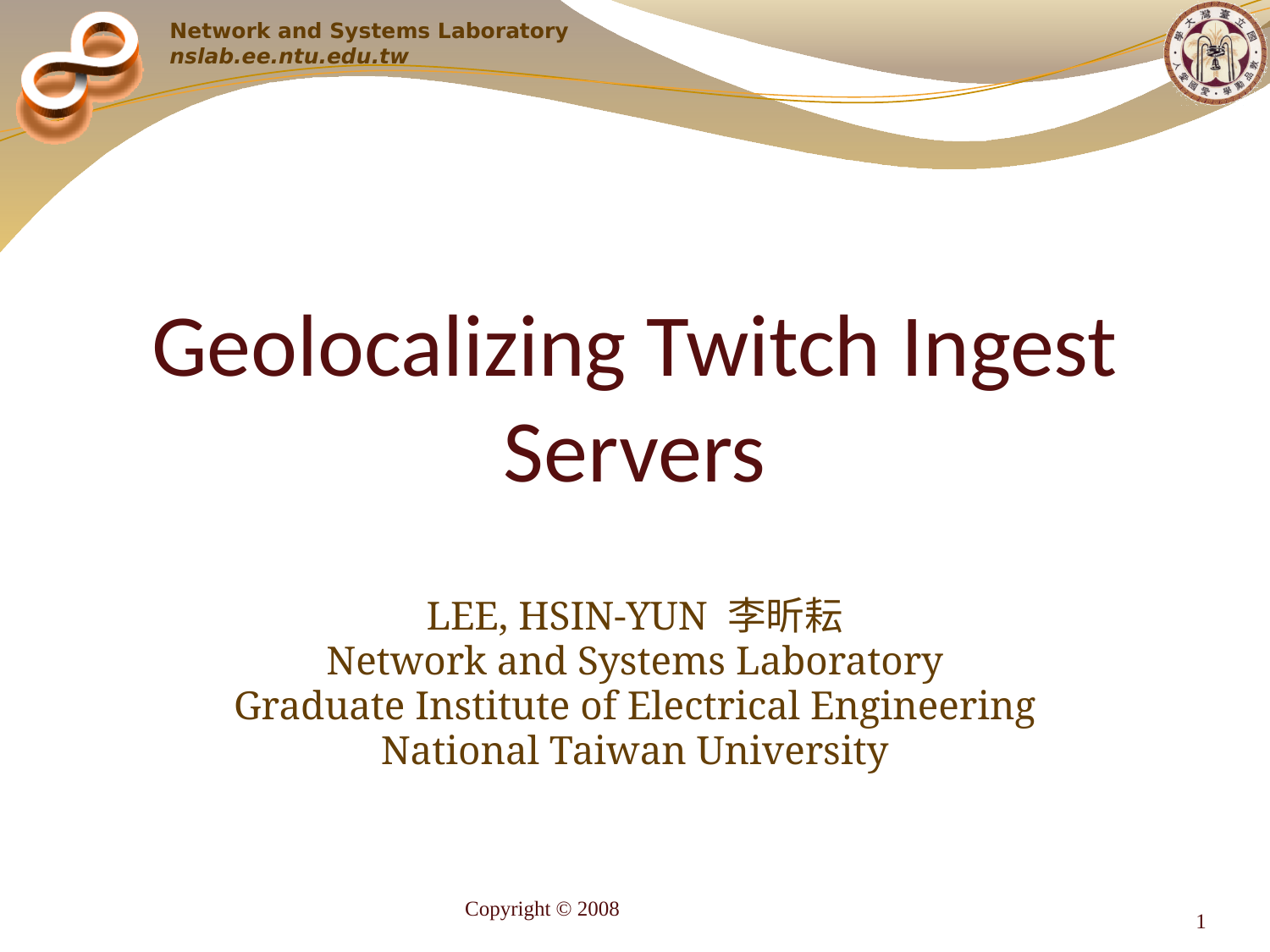

# Geolocalizing Twitch Ingest Servers

LEE, HSIN-YUN 李昕耘
Network and Systems Laboratory
Graduate Institute of Electrical Engineering
National Taiwan University
Copyright © 2008
1